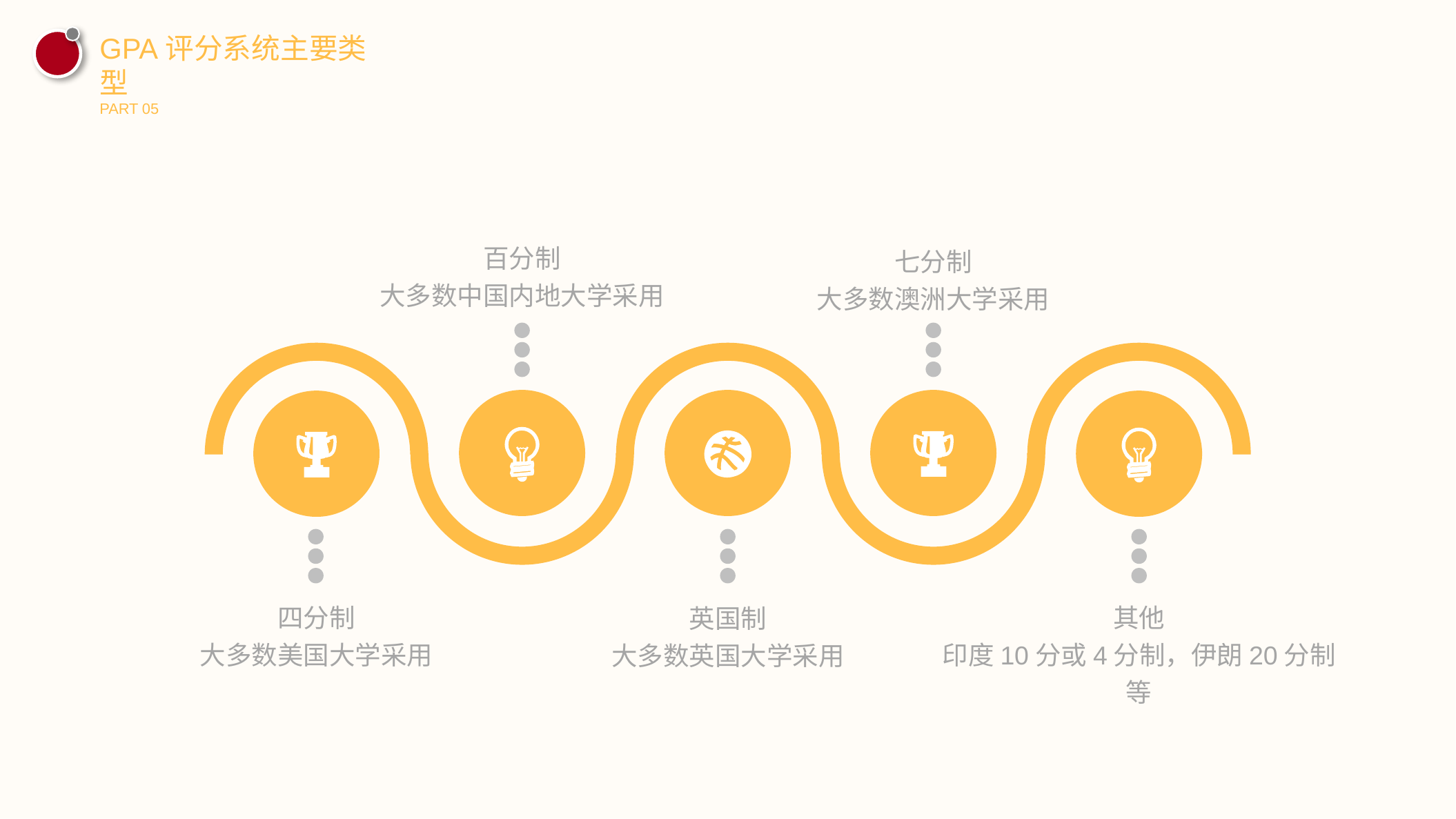

GPA评分系统主要类型
PART 05
百分制
大多数中国内地大学采用
七分制
大多数澳洲大学采用

四分制
大多数美国大学采用
其他
印度10分或4分制，伊朗20分制等
英国制
大多数英国大学采用